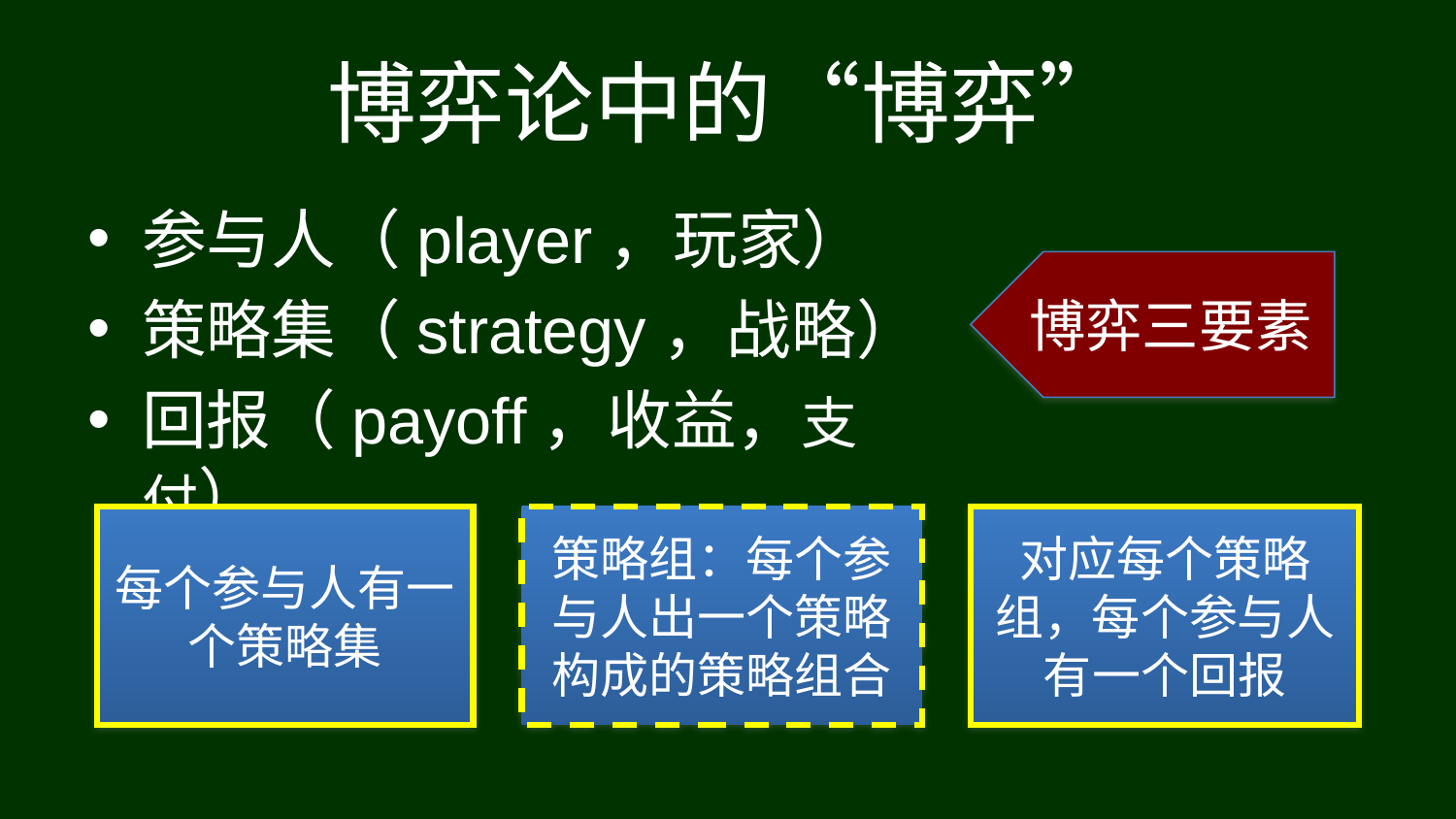

# 博弈论中的“博弈”
参与人（player，玩家）
策略集（strategy，战略）
回报（payoff，收益，支付）

博弈三要素
每个参与人有一个策略集
策略组：每个参与人出一个策略构成的策略组合
对应每个策略组，每个参与人有一个回报